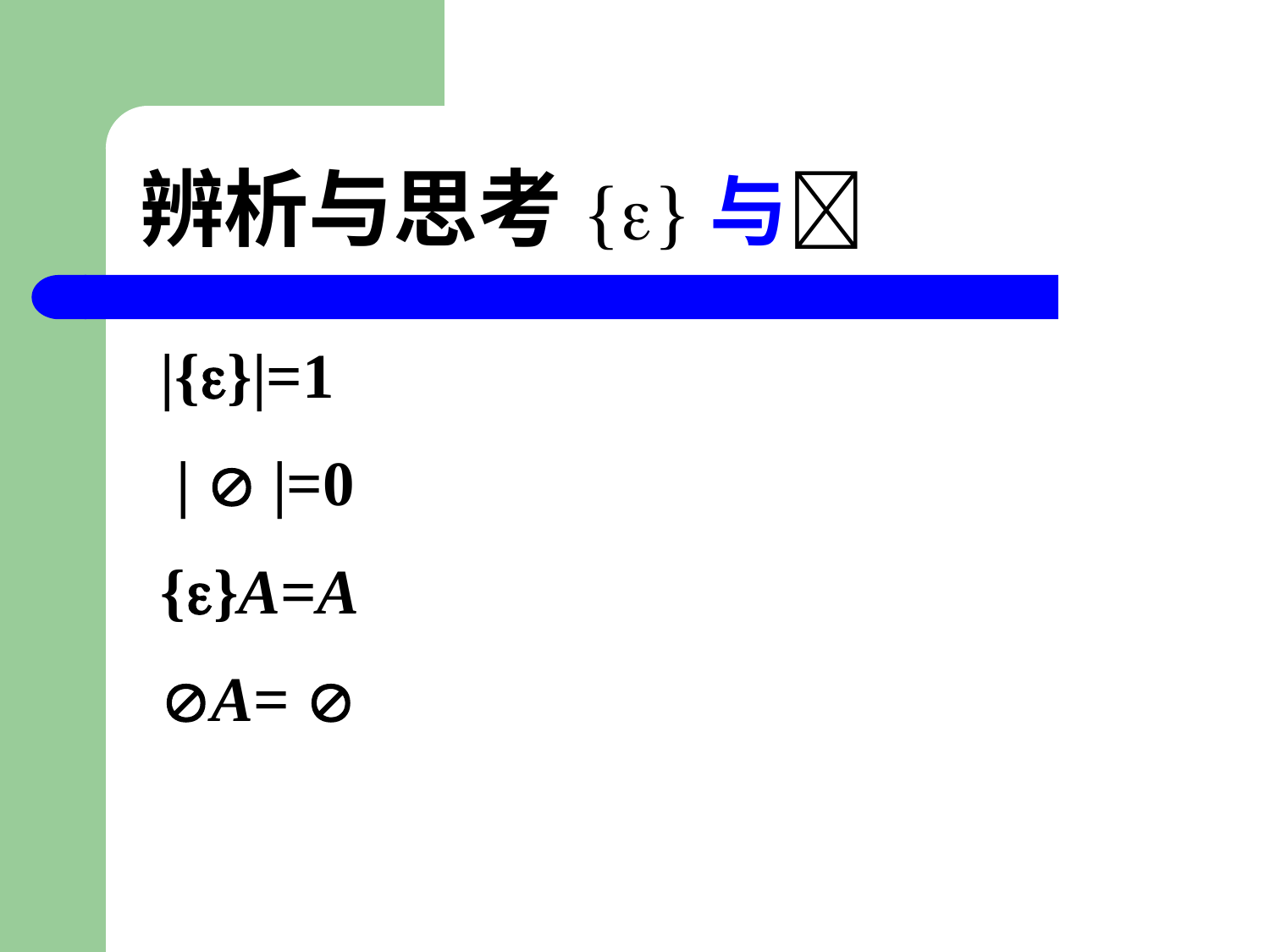

# 辨析与思考{ε}与∅
  |{ε}|=1
   | ∅ |=0
  {ε}A=A
  ∅A= ∅